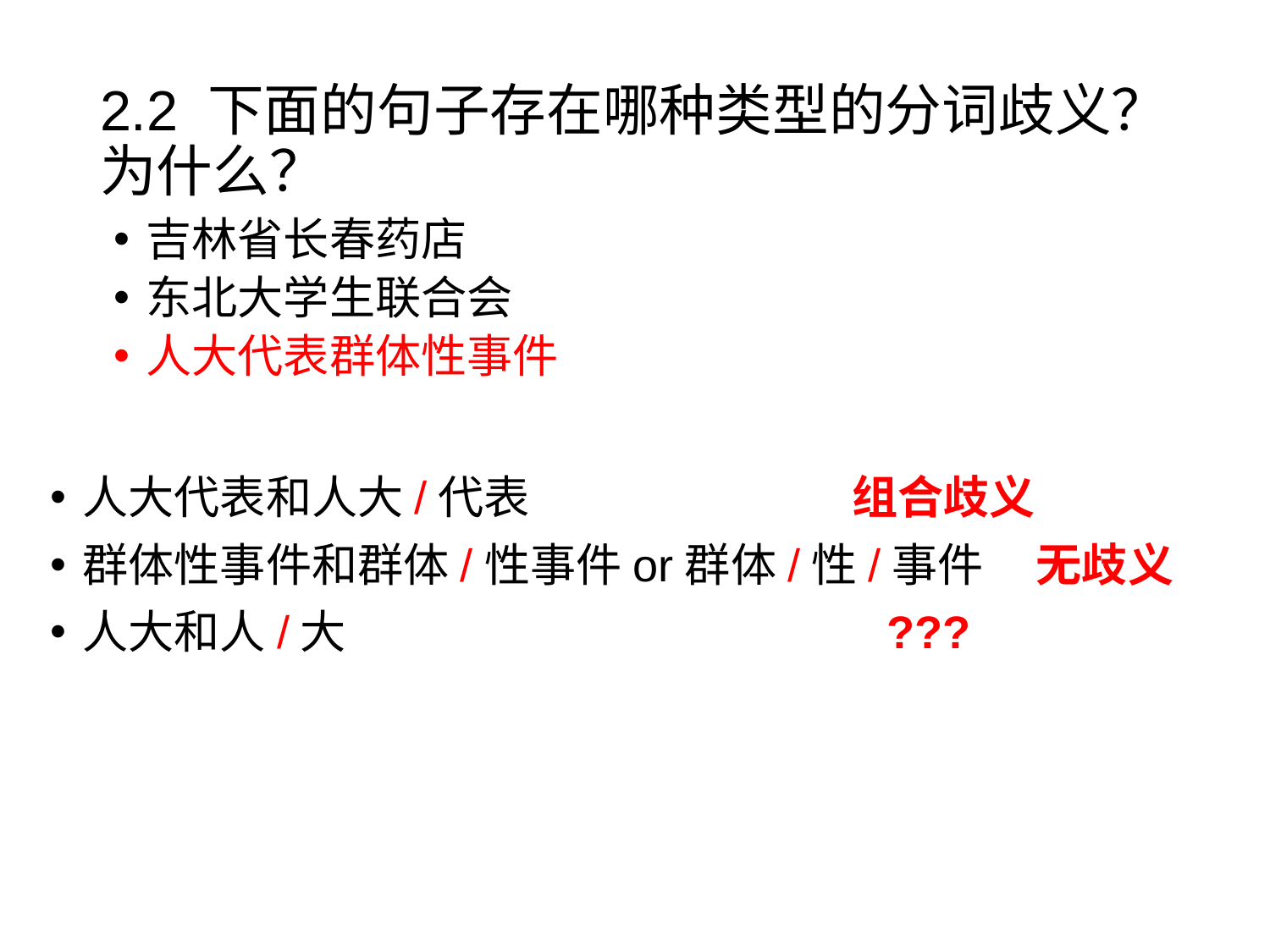

# 2.2 下面的句子存在哪种类型的分词歧义？为什么？
吉林省长春药店
东北大学生联合会
人大代表群体性事件

人大代表和人大/代表                               组合歧义
群体性事件和群体/性事件or群体/性/事件     无歧义
人大和人/大                                                   ???